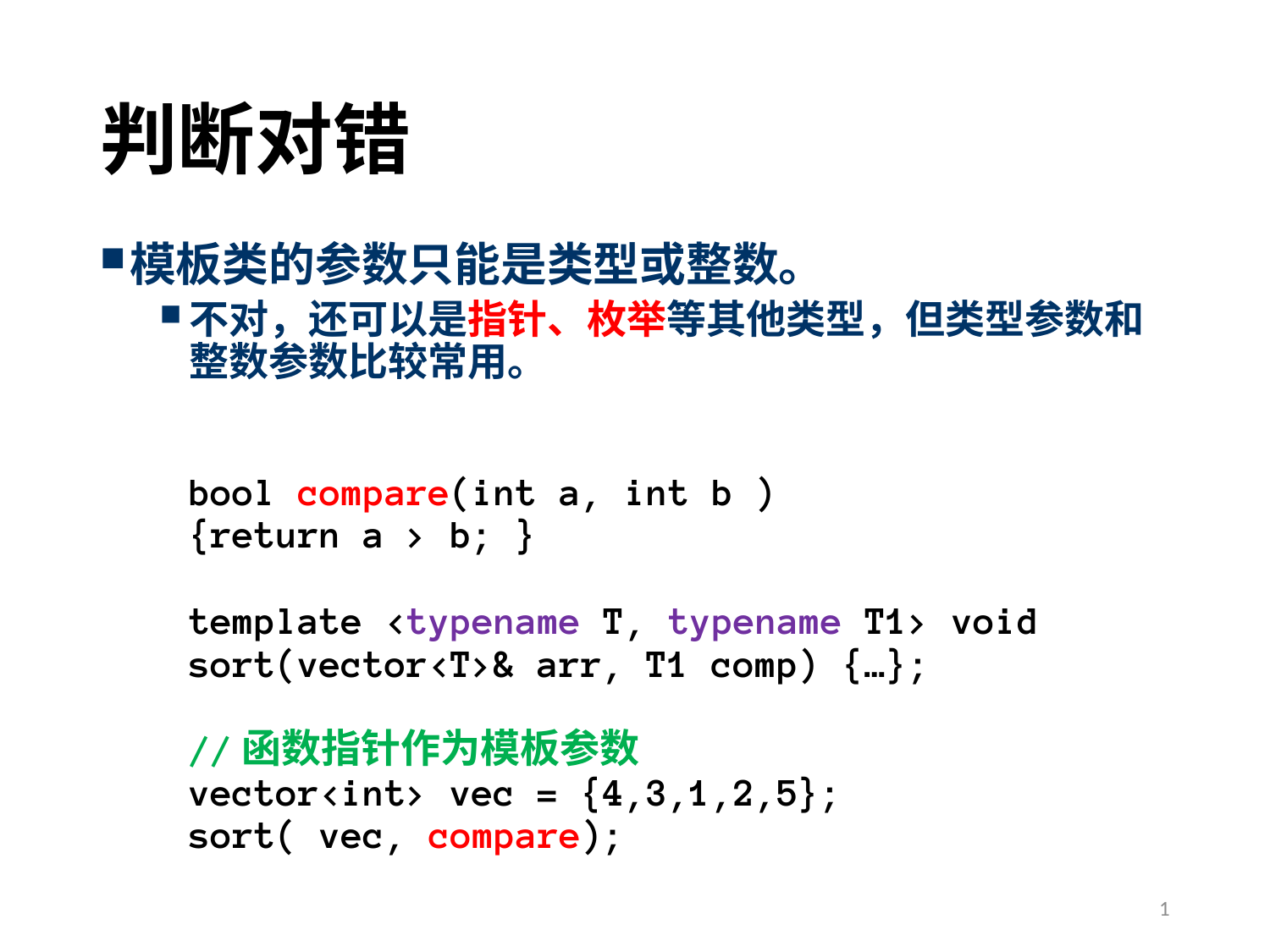

# 判断对错
模板类的参数只能是类型或整数。
不对，还可以是指针、枚举等其他类型，但类型参数和整数参数比较常用。
bool compare(int a, int b )
{return a > b; }
template <typename T, typename T1> void sort(vector<T>& arr, T1 comp) {…};
//函数指针作为模板参数
vector<int> vec = {4,3,1,2,5};
sort( vec, compare);
1